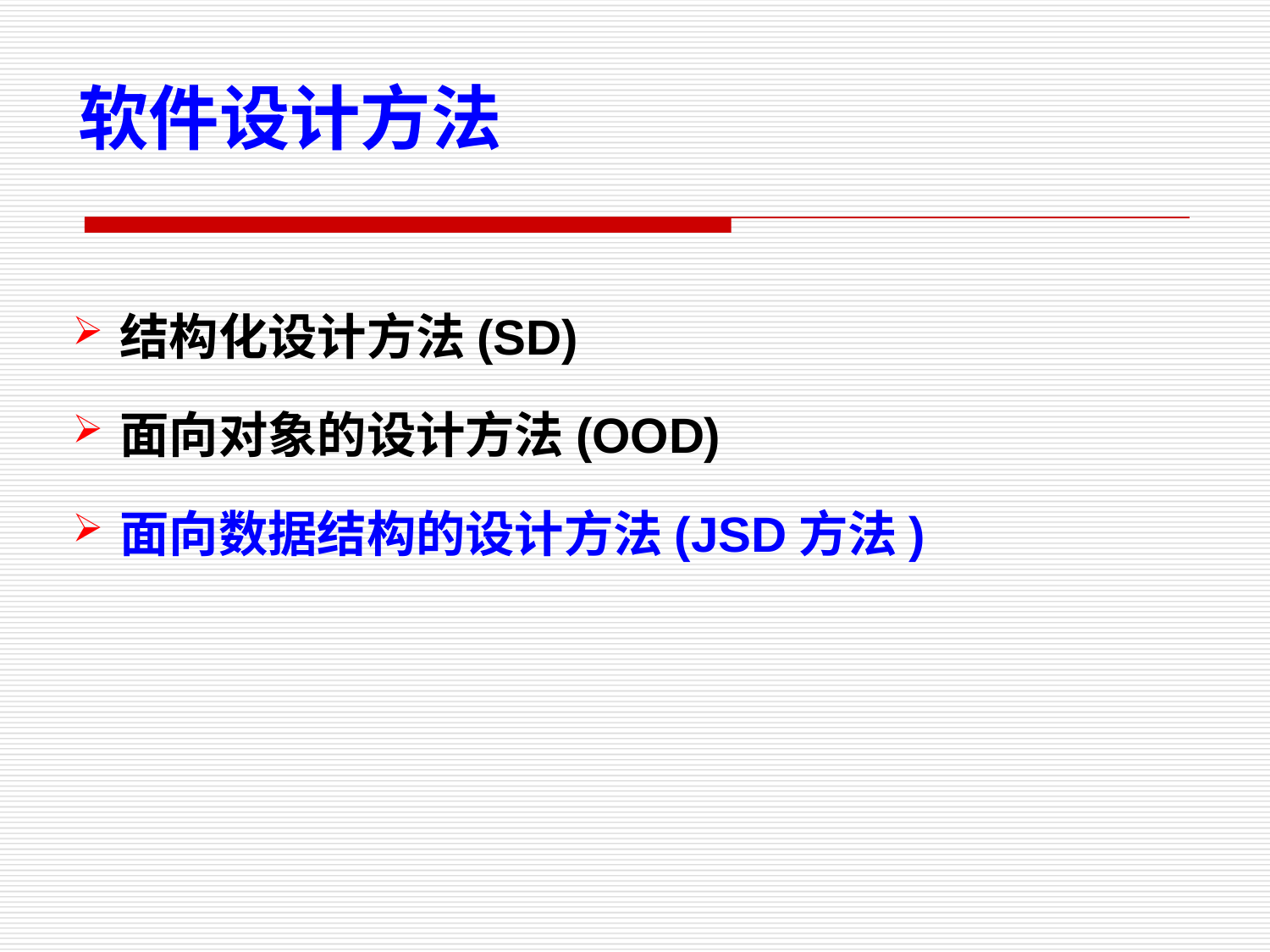

软件设计方法
结构化设计方法(SD)
面向对象的设计方法(OOD)
面向数据结构的设计方法(JSD方法)